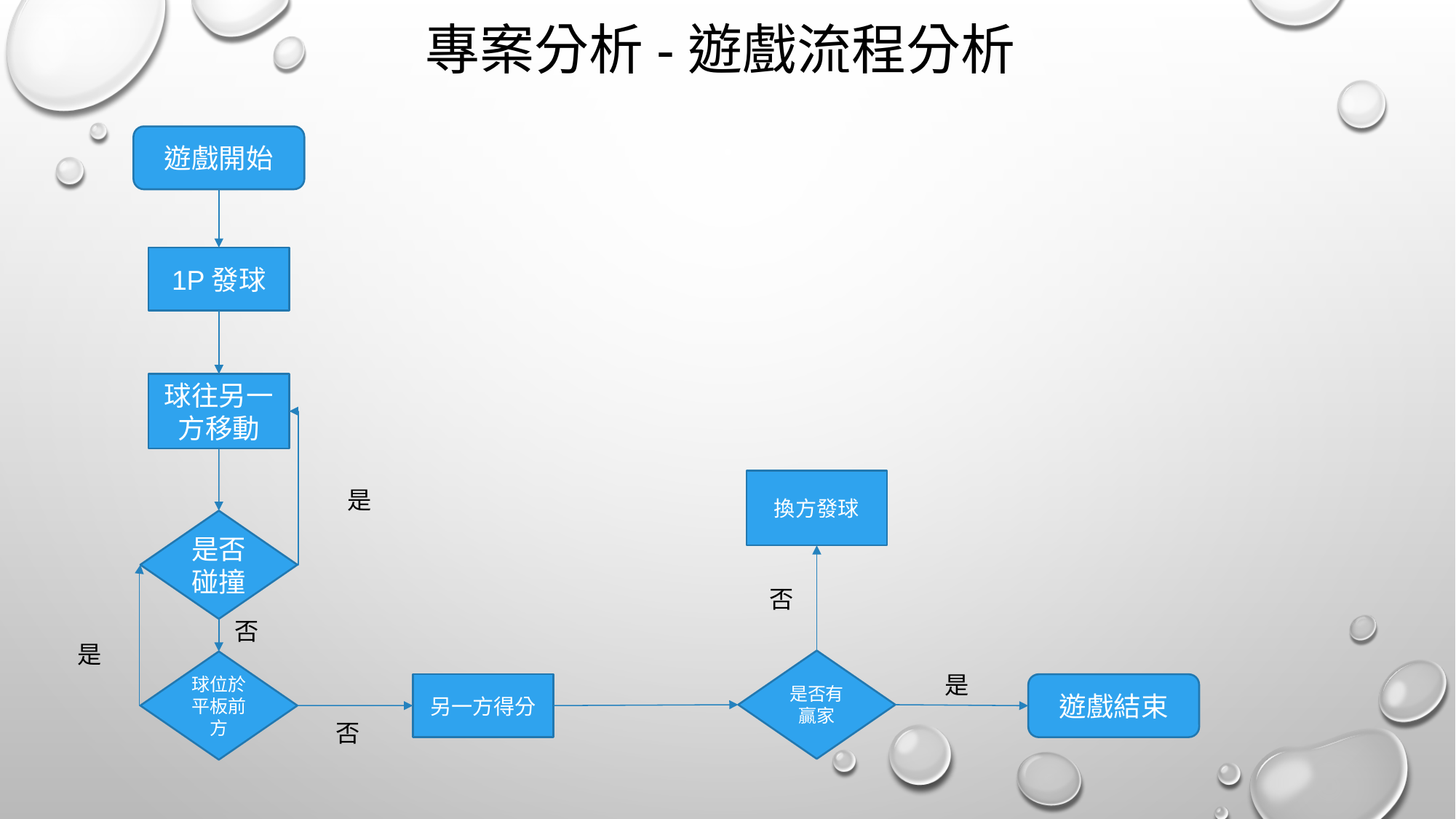

# 專案分析-遊戲流程分析
遊戲開始
1P發球
球往另一方移動
換方發球
是
是否碰撞
否
否
是
是否有贏家
球位於平板前方
是
另一方得分
遊戲結束
否